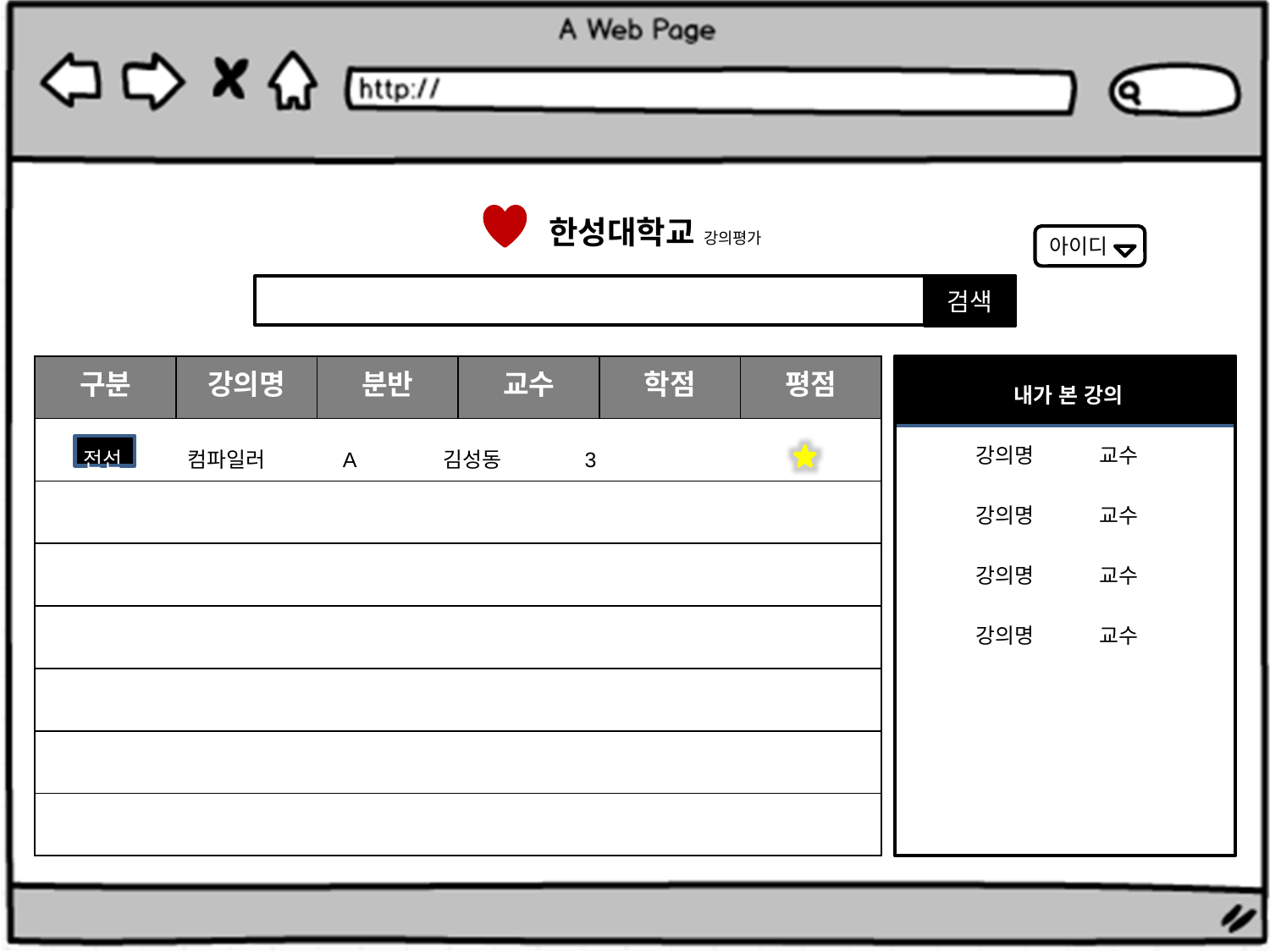

한성대학교 강의평가
아이디

검색
| 구분 | 강의명 | 분반 | 교수 | 학점 | 평점 |
| --- | --- | --- | --- | --- | --- |
| ㅇ 전선 컴파일러 A 김성동 3 |  |  |  |  |  |
|  |  |  |  |  |  |
|  |  |  |  |  |  |
|  |  |  |  |  |  |
|  |  |  |  |  |  |
|  |  |  |  |  |  |
|  |  |  |  |  |  |

내가 본 강의

         강의명           교수

         강의명           교수
         강의명           교수
         강의명           교수